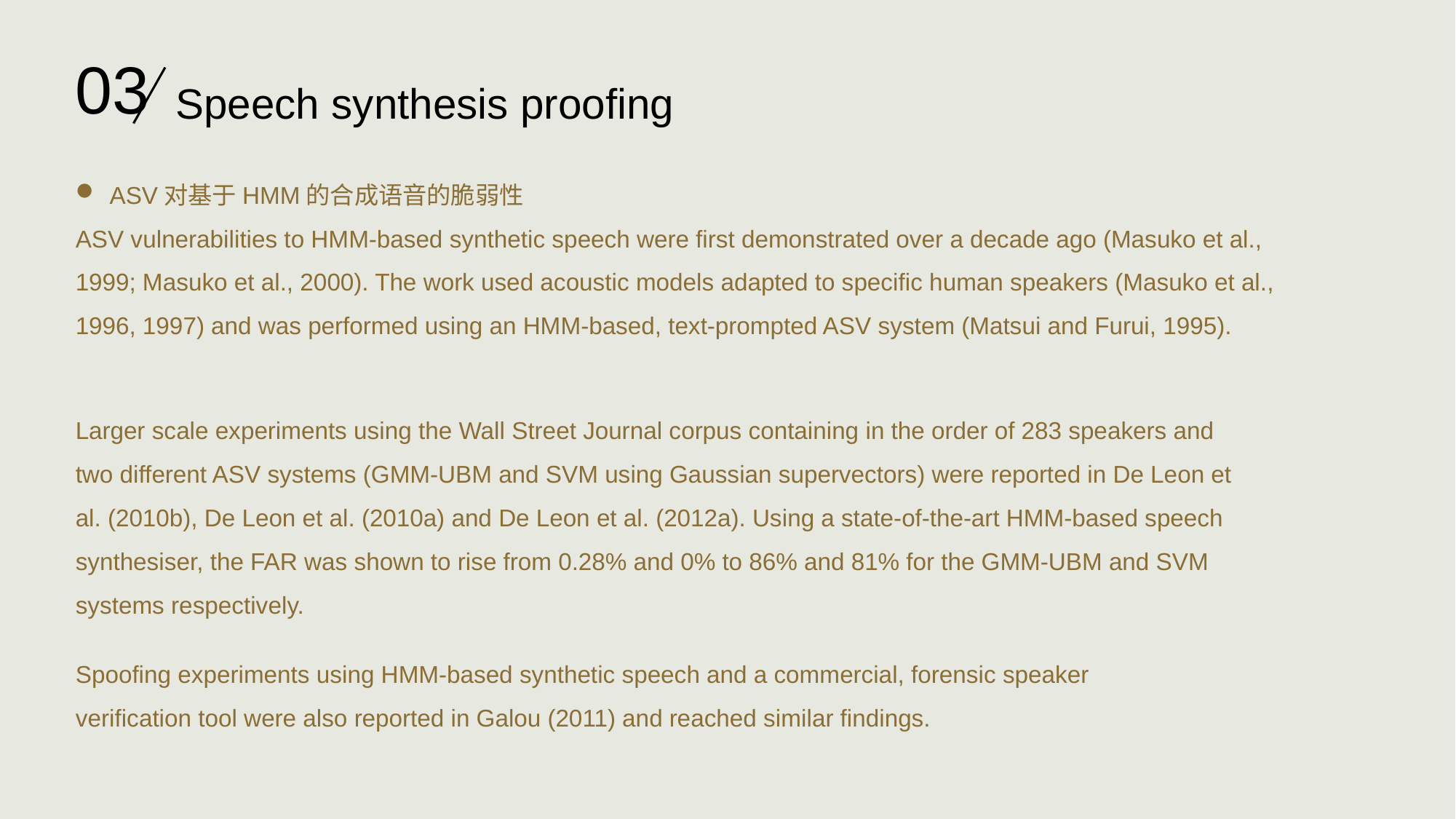

03
Speech synthesis proofing
ASV对基于HMM的合成语音的脆弱性
ASV vulnerabilities to HMM-based synthetic speech were first demonstrated over a decade ago (Masuko et al., 1999; Masuko et al., 2000). The work used acoustic models adapted to specific human speakers (Masuko et al., 1996, 1997) and was performed using an HMM-based, text-prompted ASV system (Matsui and Furui, 1995).
Larger scale experiments using the Wall Street Journal corpus containing in the order of 283 speakers and two different ASV systems (GMM-UBM and SVM using Gaussian supervectors) were reported in De Leon et al. (2010b), De Leon et al. (2010a) and De Leon et al. (2012a). Using a state-of-the-art HMM-based speech synthesiser, the FAR was shown to rise from 0.28% and 0% to 86% and 81% for the GMM-UBM and SVM systems respectively.
Spoofing experiments using HMM-based synthetic speech and a commercial, forensic speaker verification tool were also reported in Galou (2011) and reached similar findings.